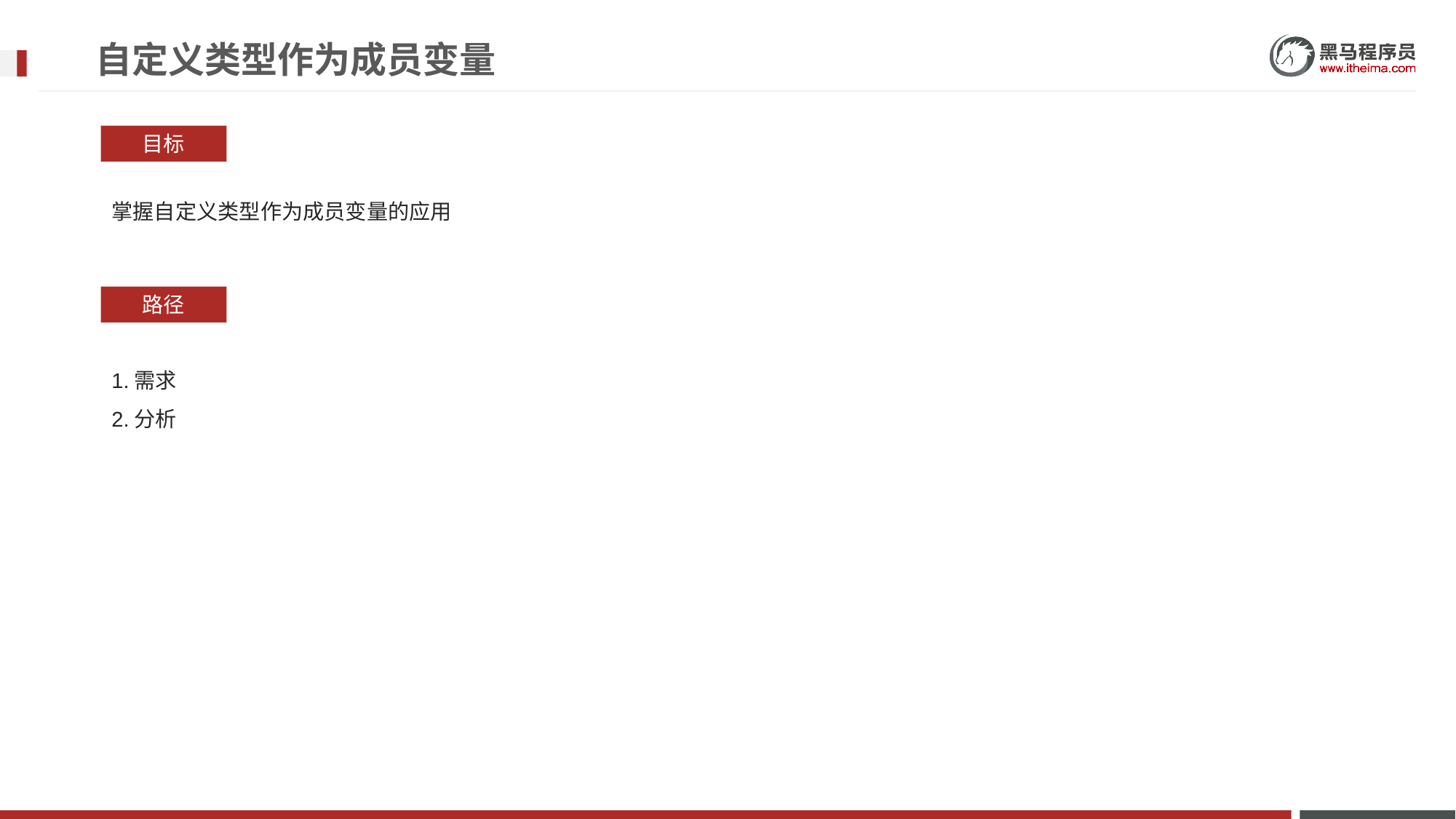

# 自定义类型作为成员变量
目标
掌握自定义类型作为成员变量的应用
路径
1.需求
2.分析